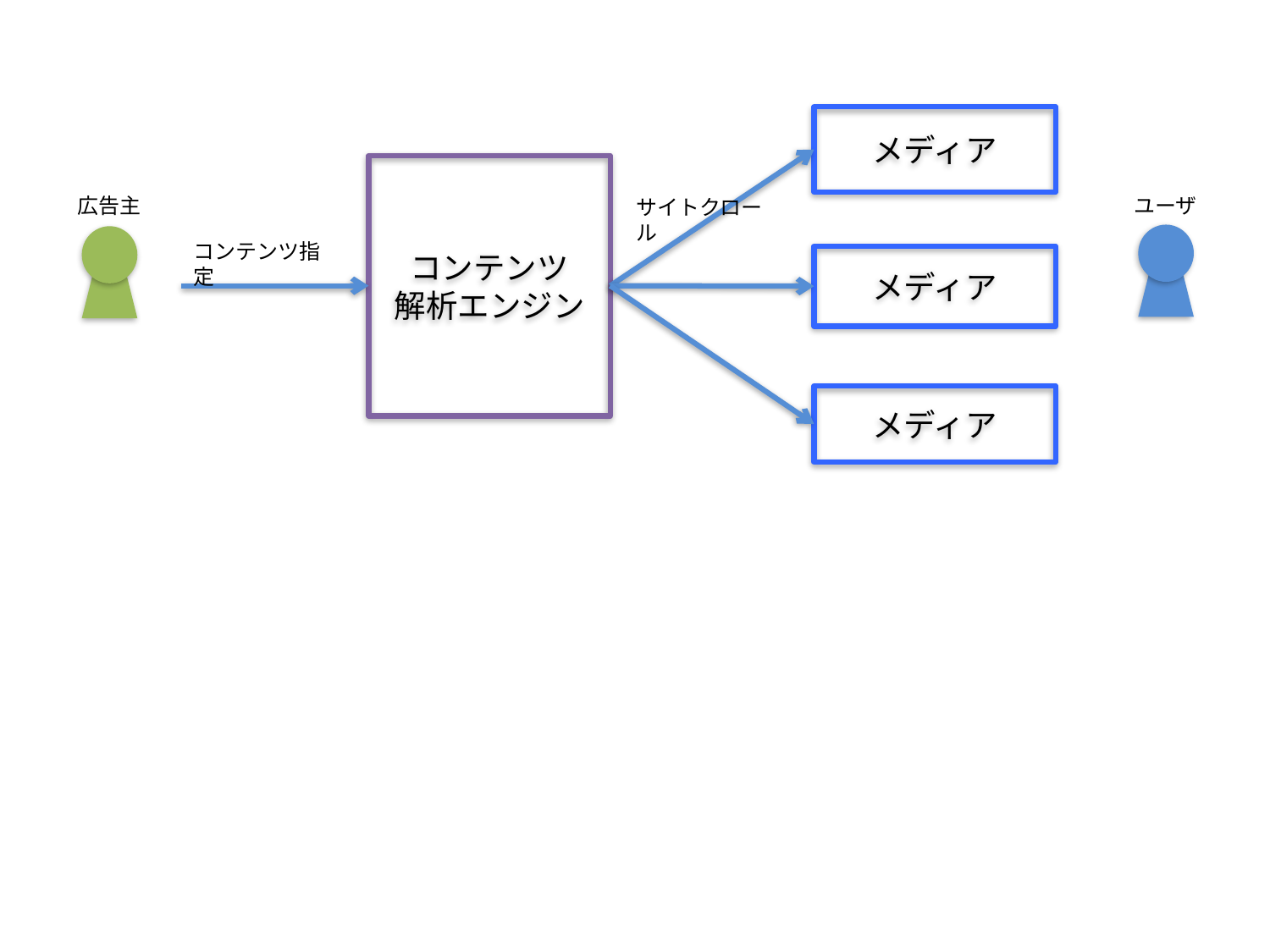

メディア
コンテンツ
解析エンジン
広告主
ユーザ
サイトクロール

コンテンツ指定
メディア
メディア